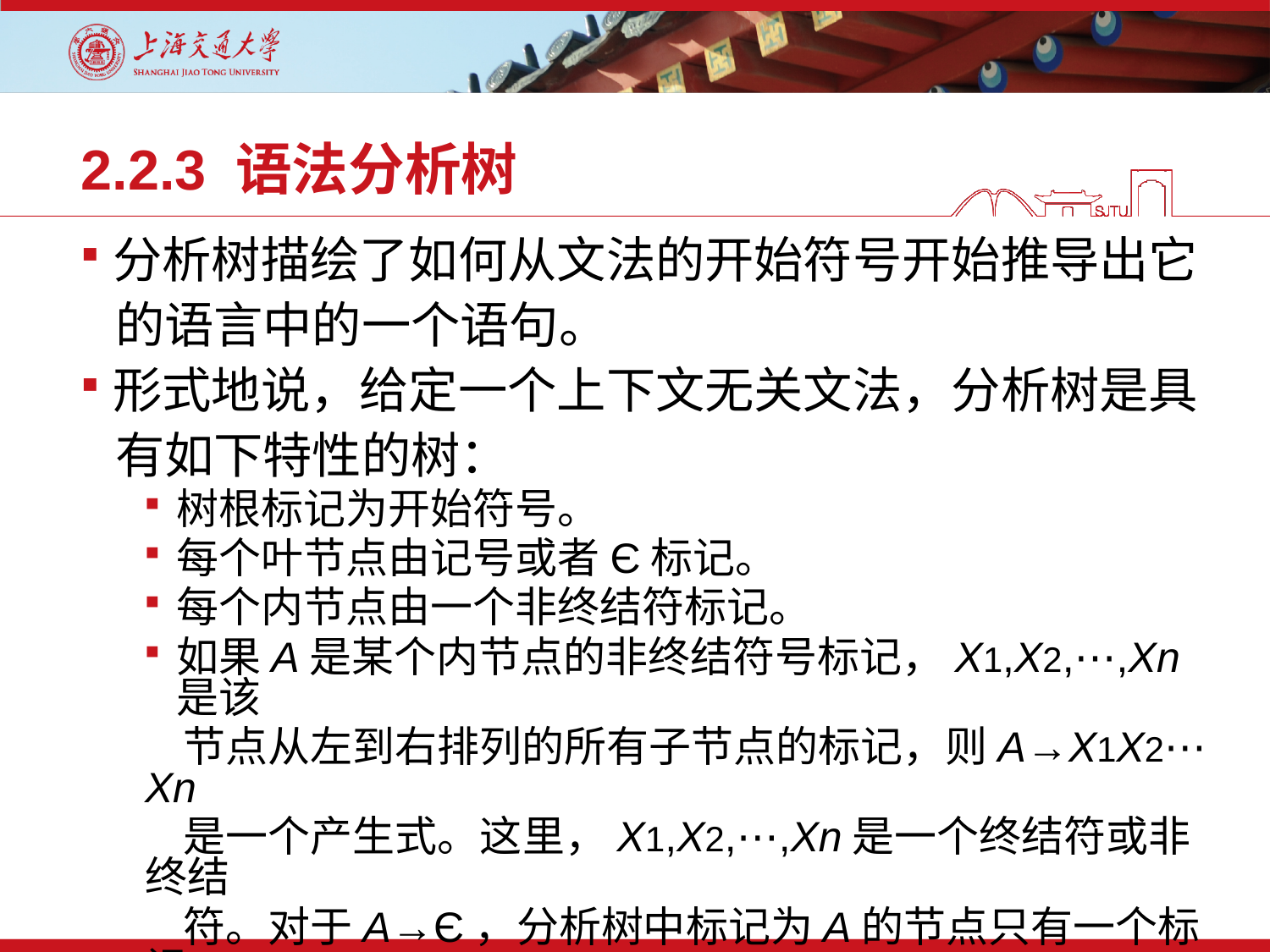

# 2.2.3 语法分析树
分析树描绘了如何从文法的开始符号开始推导出它
  的语言中的一个语句。
形式地说，给定一个上下文无关文法，分析树是具
  有如下特性的树：
树根标记为开始符号。
每个叶节点由记号或者Є标记。
每个内节点由一个非终结符标记。
如果A是某个内节点的非终结符号标记，X1,X2,⋯,Xn是该
   节点从左到右排列的所有子节点的标记，则A→X1X2⋯Xn
   是一个产生式。这里，X1,X2,⋯,Xn是一个终结符或非终结
   符。对于A→Є，分析树中标记为A的节点只有一个标记
   为Є的子节点。